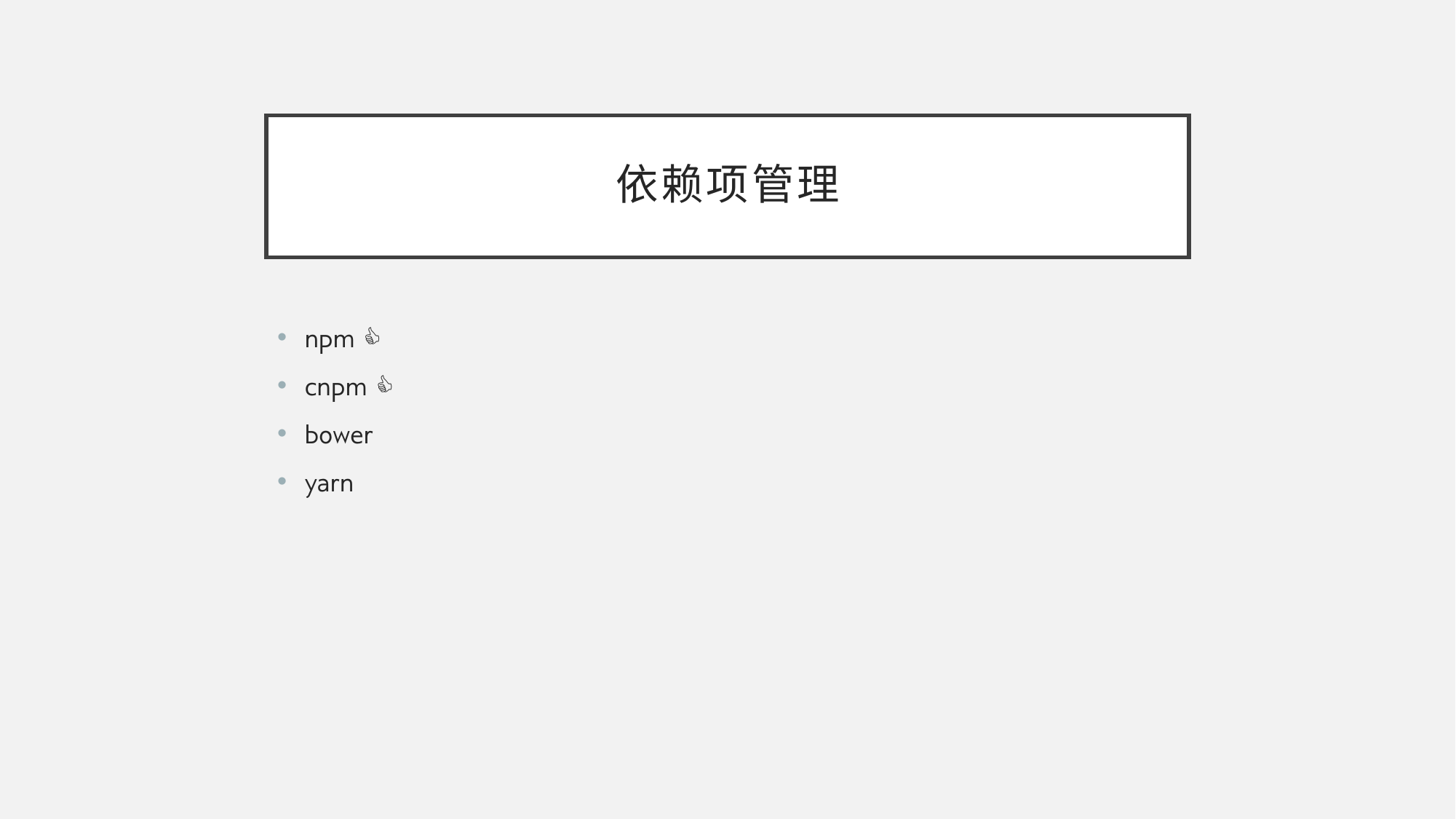

# 依赖项管理
npm 👍
cnpm 👍
bower
yarn